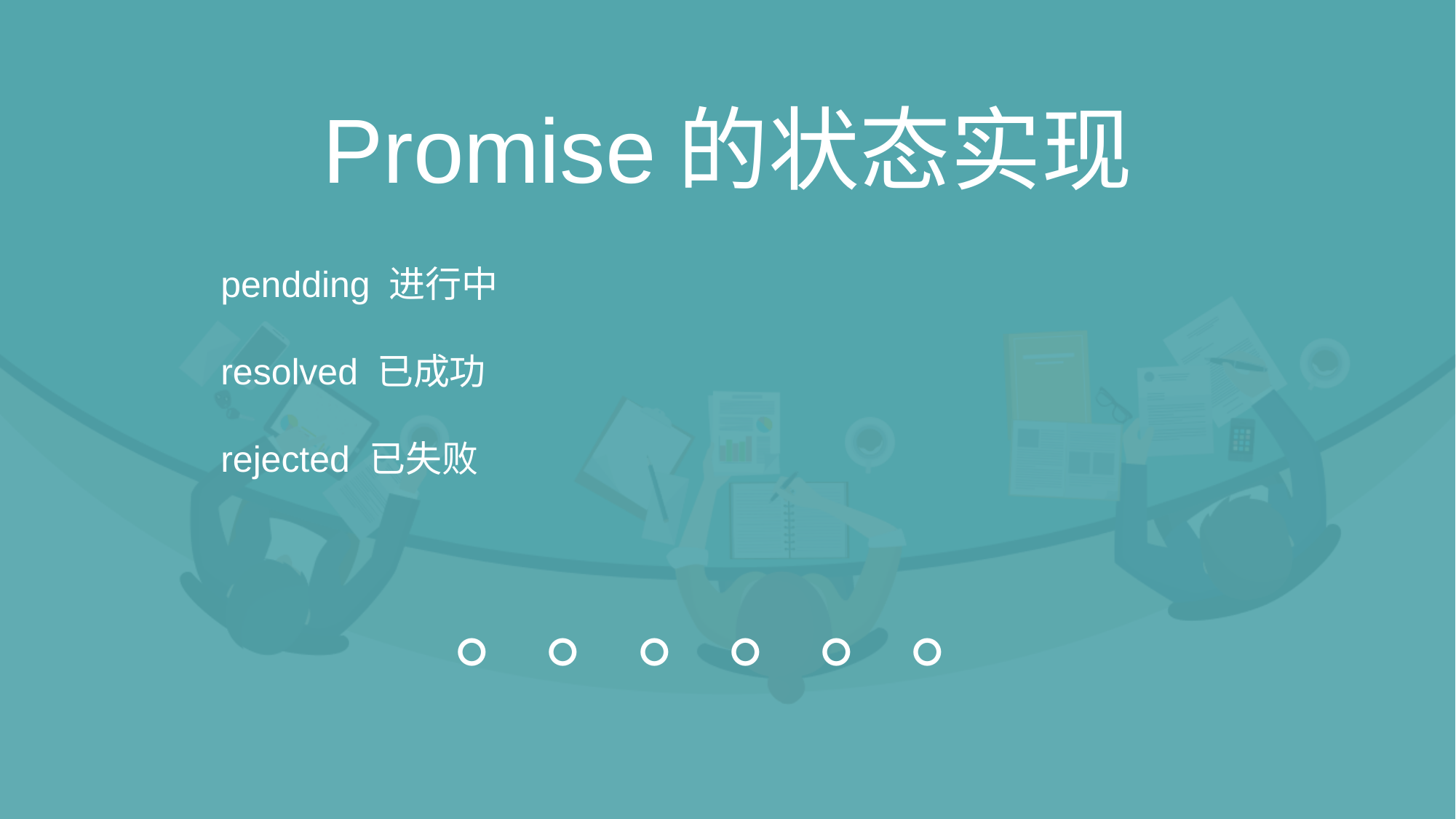

# Promise的状态实现
pendding 进行中

resolved 已成功

rejected 已失败
。。。。。。